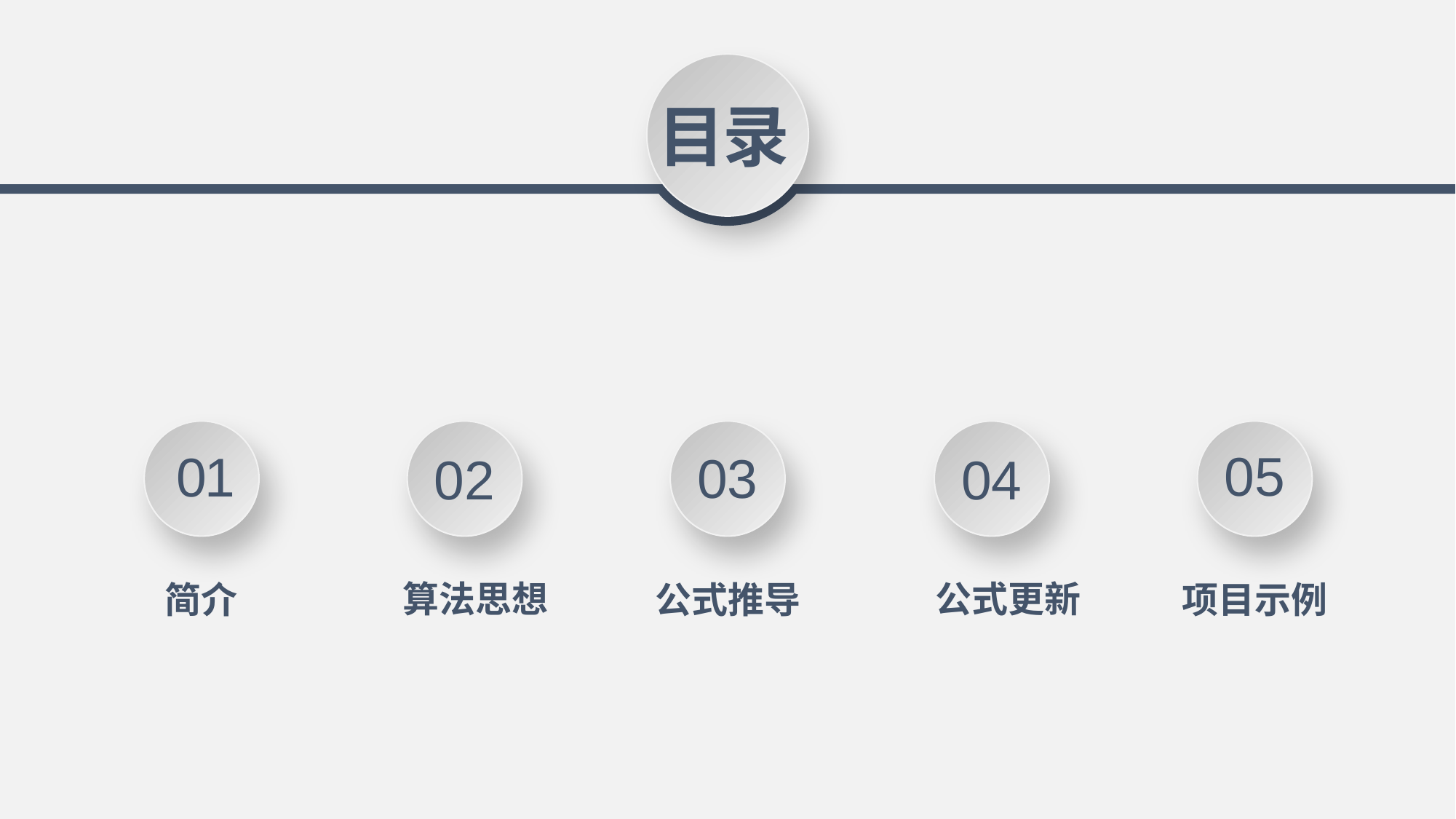

目录

05
01
03
02
04
公式更新
算法思想
简介
公式推导
项目示例